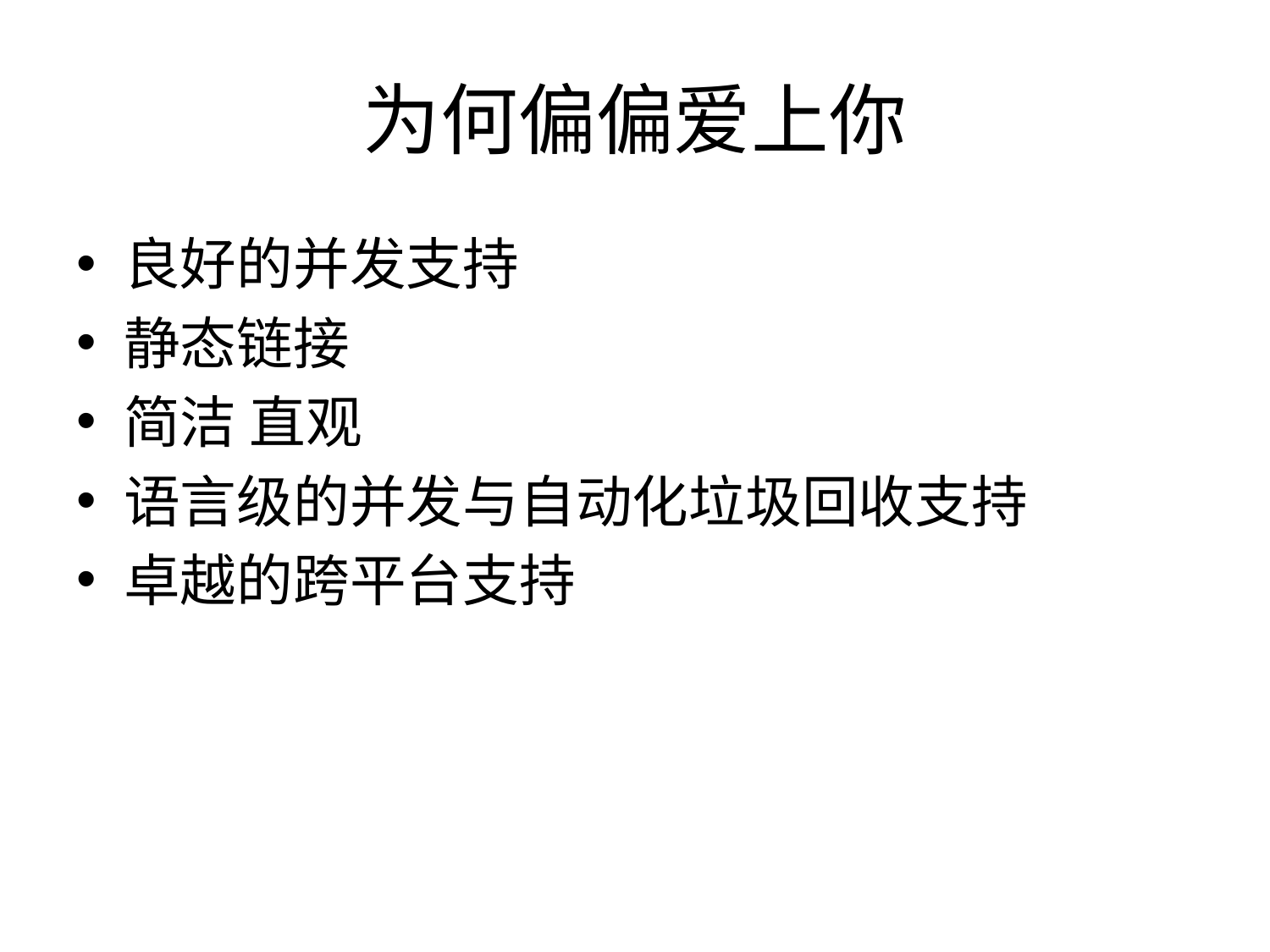

# 为何偏偏爱上你
良好的并发支持
静态链接
简洁 直观
语言级的并发与自动化垃圾回收支持
卓越的跨平台支持